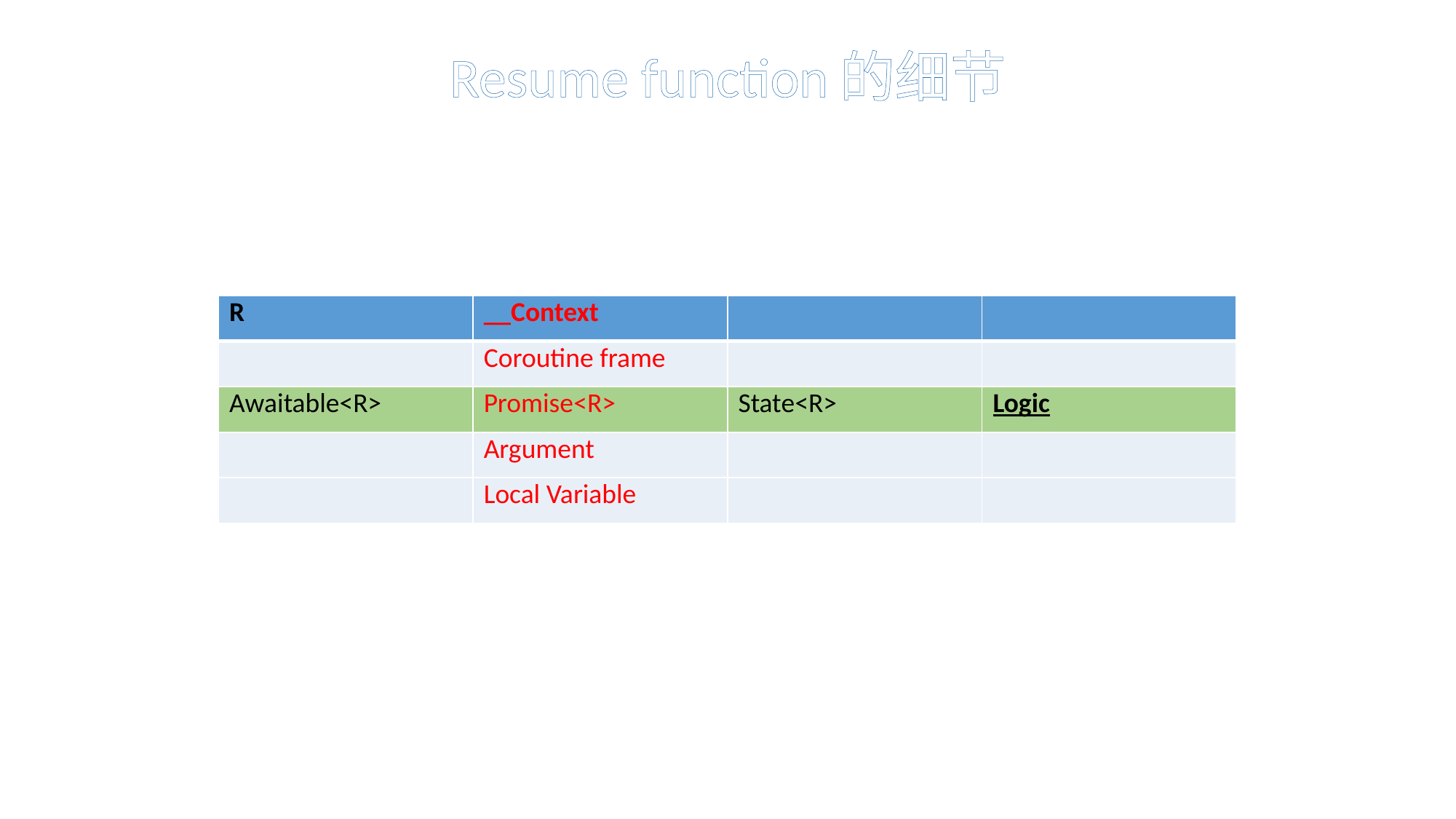

# Resume function的细节
| R | \_\_Context |  |  |
| --- | --- | --- | --- |
|  | Coroutine frame |  |  |
| Awaitable<R> | Promise<R> | State<R> | Logic |
|  | Argument |  |  |
|  | Local Variable |  |  |